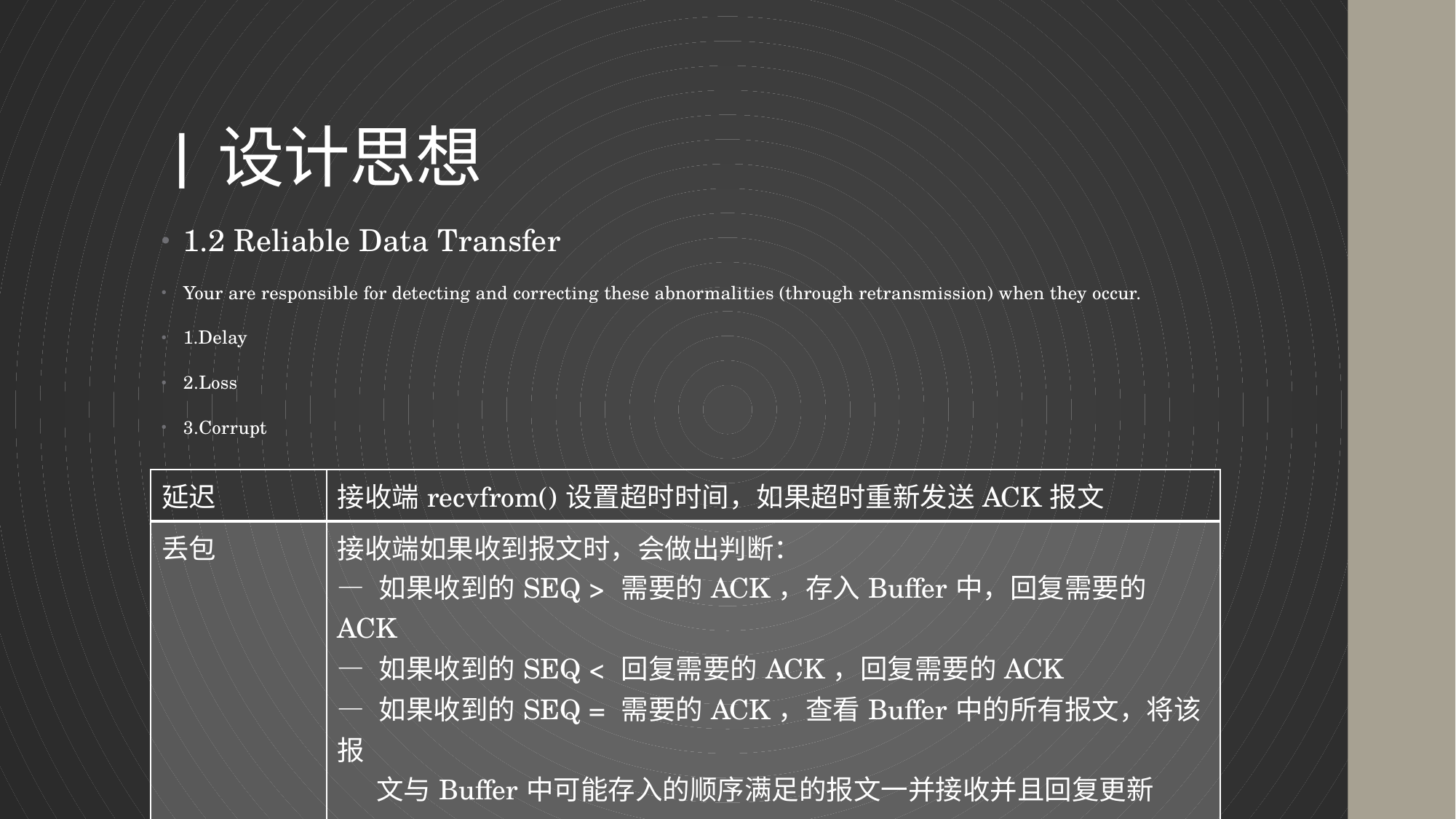

# |设计思想
1.2 Reliable Data Transfer
Your are responsible for detecting and correcting these abnormalities (through retransmission) when they occur.
1.Delay
2.Loss
3.Corrupt

| 延迟 | 接收端recvfrom()设置超时时间，如果超时重新发送ACK报文 |
| --- | --- |
| 丢包 | 接收端如果收到报文时，会做出判断： — 如果收到的SEQ > 需要的ACK，存入Buffer中，回复需要的ACK — 如果收到的SEQ < 回复需要的ACK，回复需要的ACK — 如果收到的SEQ = 需要的ACK，查看Buffer中的所有报文，将该报 文与Buffer中可能存入的顺序满足的报文一并接收并且回复更新ACK |
| 损坏 | 接收端通过CHECKSUM校验位进行校验，如果出现差错，则重新发送请求ACK报文 |